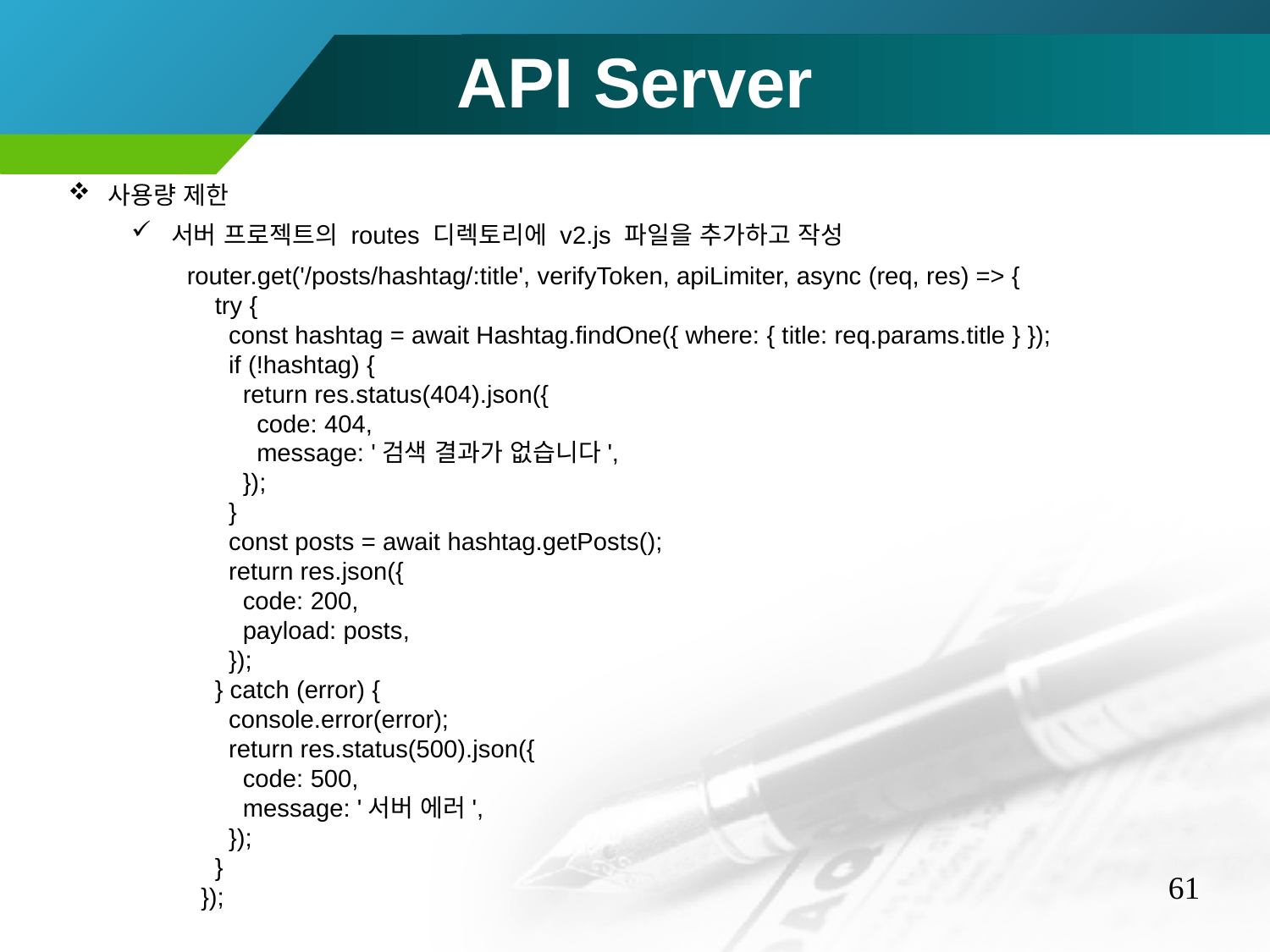

API Server
사용량 제한
서버 프로젝트의 routes 디렉토리에 v2.js 파일을 추가하고 작성
router.get('/posts/hashtag/:title', verifyToken, apiLimiter, async (req, res) => {
    try {
      const hashtag = await Hashtag.findOne({ where: { title: req.params.title } });
      if (!hashtag) {
        return res.status(404).json({
          code: 404,
          message: '검색 결과가 없습니다',
        });
      }
      const posts = await hashtag.getPosts();
      return res.json({
        code: 200,
        payload: posts,
      });
    } catch (error) {
      console.error(error);
      return res.status(500).json({
        code: 500,
        message: '서버 에러',
      });
    }
  });

61